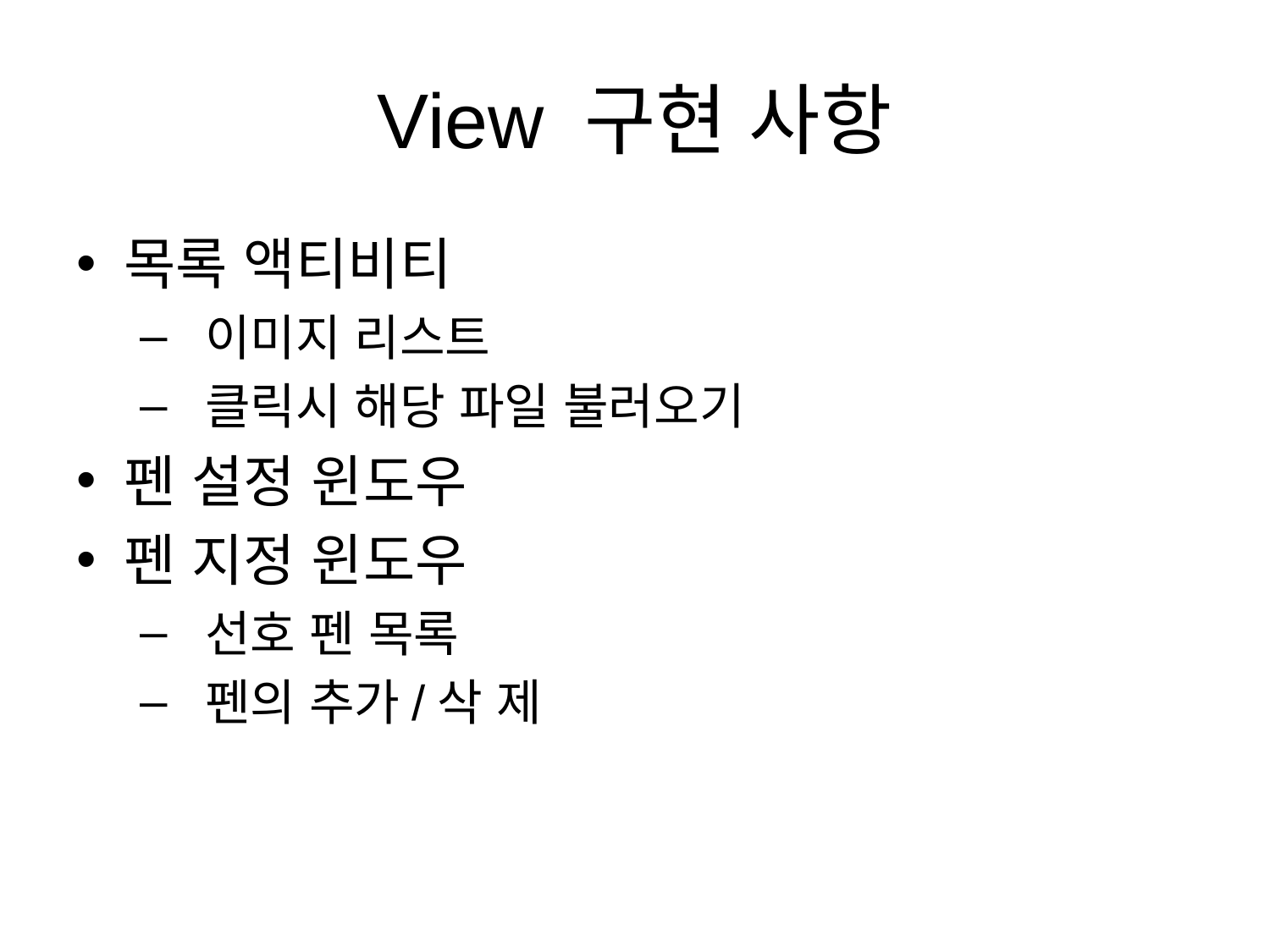

# View 구현 사항
목록 액티비티
 이미지 리스트
 클릭시 해당 파일 불러오기
펜 설정 윈도우
펜 지정 윈도우
 선호 펜 목록
 펜의 추가/삭 제